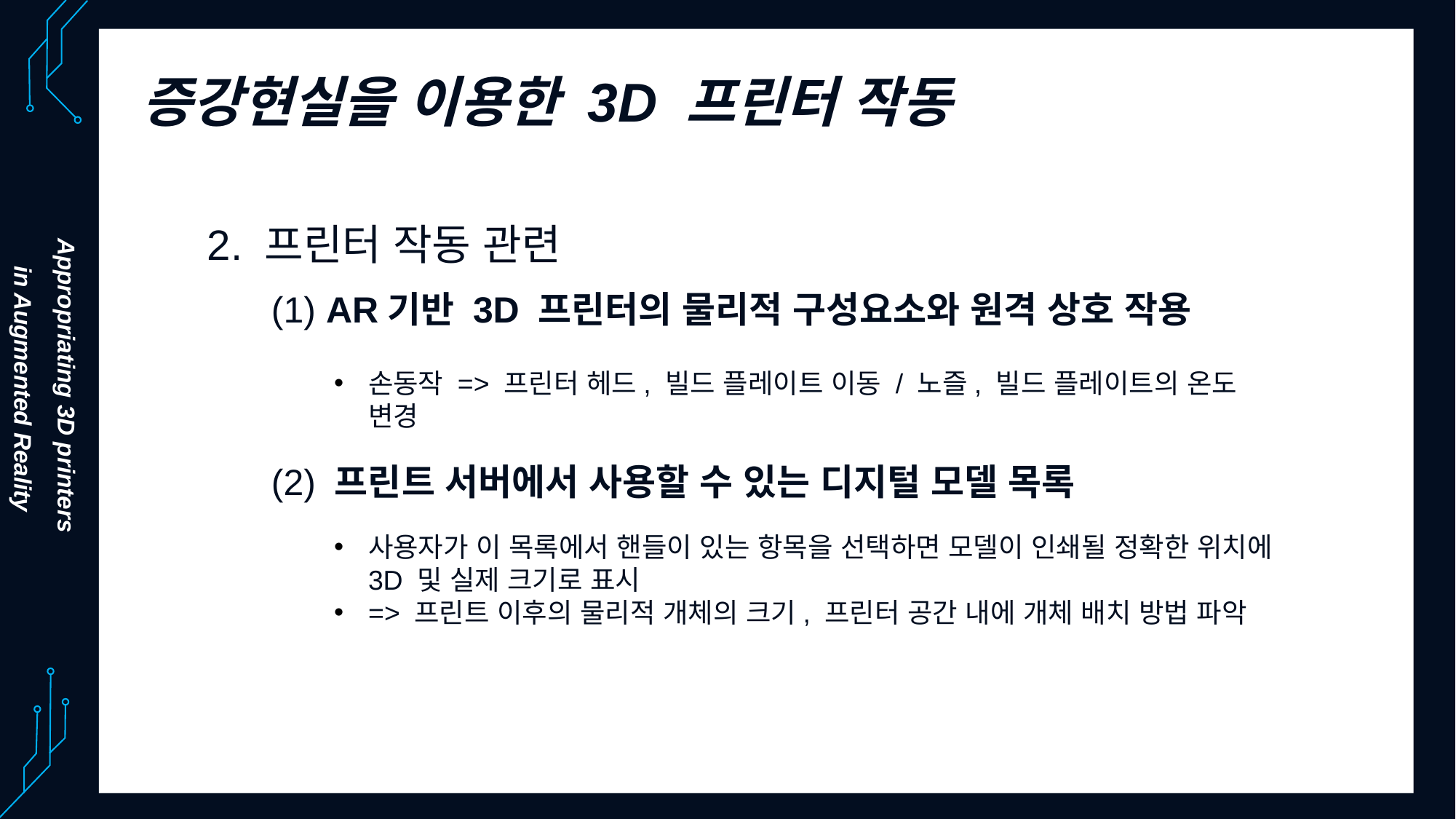

증강현실을 이용한 3D 프린터 작동
2. 프린터 작동 관련

(1) AR기반 3D 프린터의 물리적 구성요소와 원격 상호 작용
Appropriating 3D printers
in Augmented Reality
손동작 => 프린터 헤드, 빌드 플레이트 이동 / 노즐, 빌드 플레이트의 온도 변경
(2) 프린트 서버에서 사용할 수 있는 디지털 모델 목록
사용자가 이 목록에서 핸들이 있는 항목을 선택하면 모델이 인쇄될 정확한 위치에 3D 및 실제 크기로 표시
=> 프린트 이후의 물리적 개체의 크기, 프린터 공간 내에 개체 배치 방법 파악